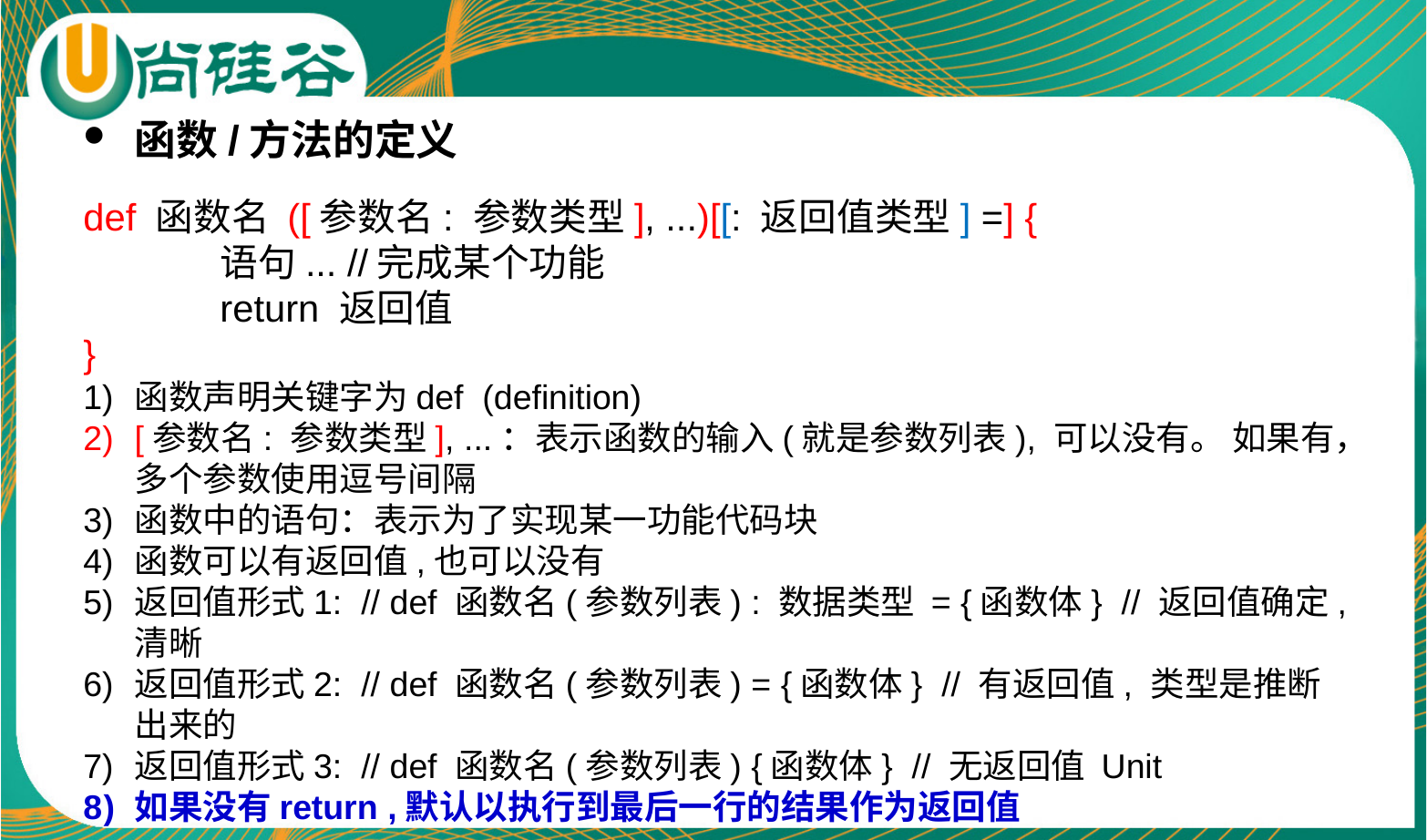

函数/方法的定义

def 函数名 ([参数名: 参数类型], ...)[[: 返回值类型] =] {
	语句... //完成某个功能
	return 返回值
}
函数声明关键字为def  (definition)
[参数名: 参数类型], ...：表示函数的输入(就是参数列表), 可以没有。 如果有，多个参数使用逗号间隔
函数中的语句：表示为了实现某一功能代码块
函数可以有返回值,也可以没有
返回值形式1:  // def 函数名(参数列表) : 数据类型 = {函数体}  // 返回值确定,清晰
返回值形式2:  // def 函数名(参数列表) = {函数体}  // 有返回值, 类型是推断出来的
返回值形式3:  // def 函数名(参数列表) {函数体}  // 无返回值 Unit
如果没有return ,默认以执行到最后一行的结果作为返回值